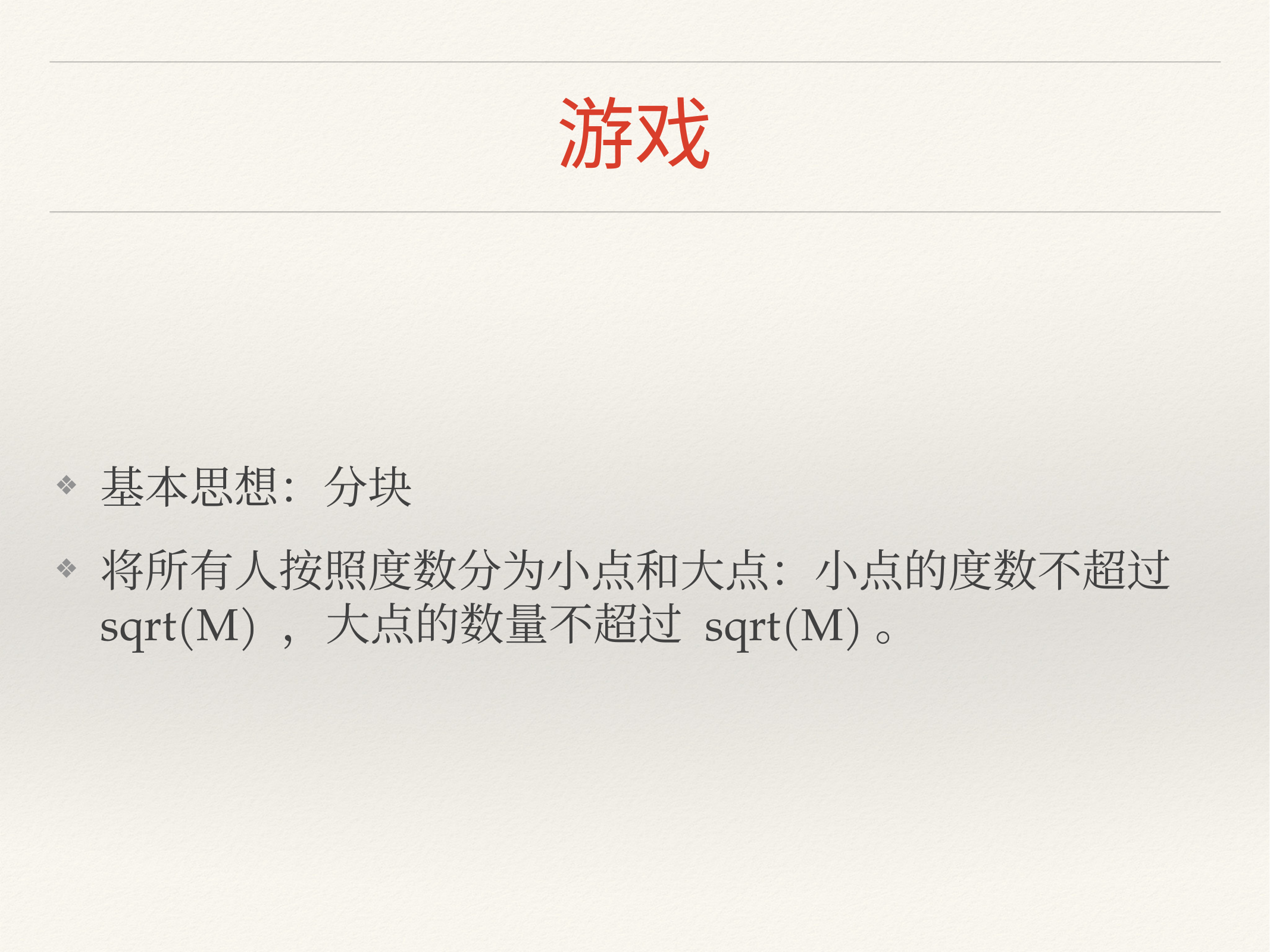

# 游戏
基本思想：分块
将所有人按照度数分为小点和大点：小点的度数不超过sqrt(M) ​，大点的数量不超过 ​sqrt(M)。